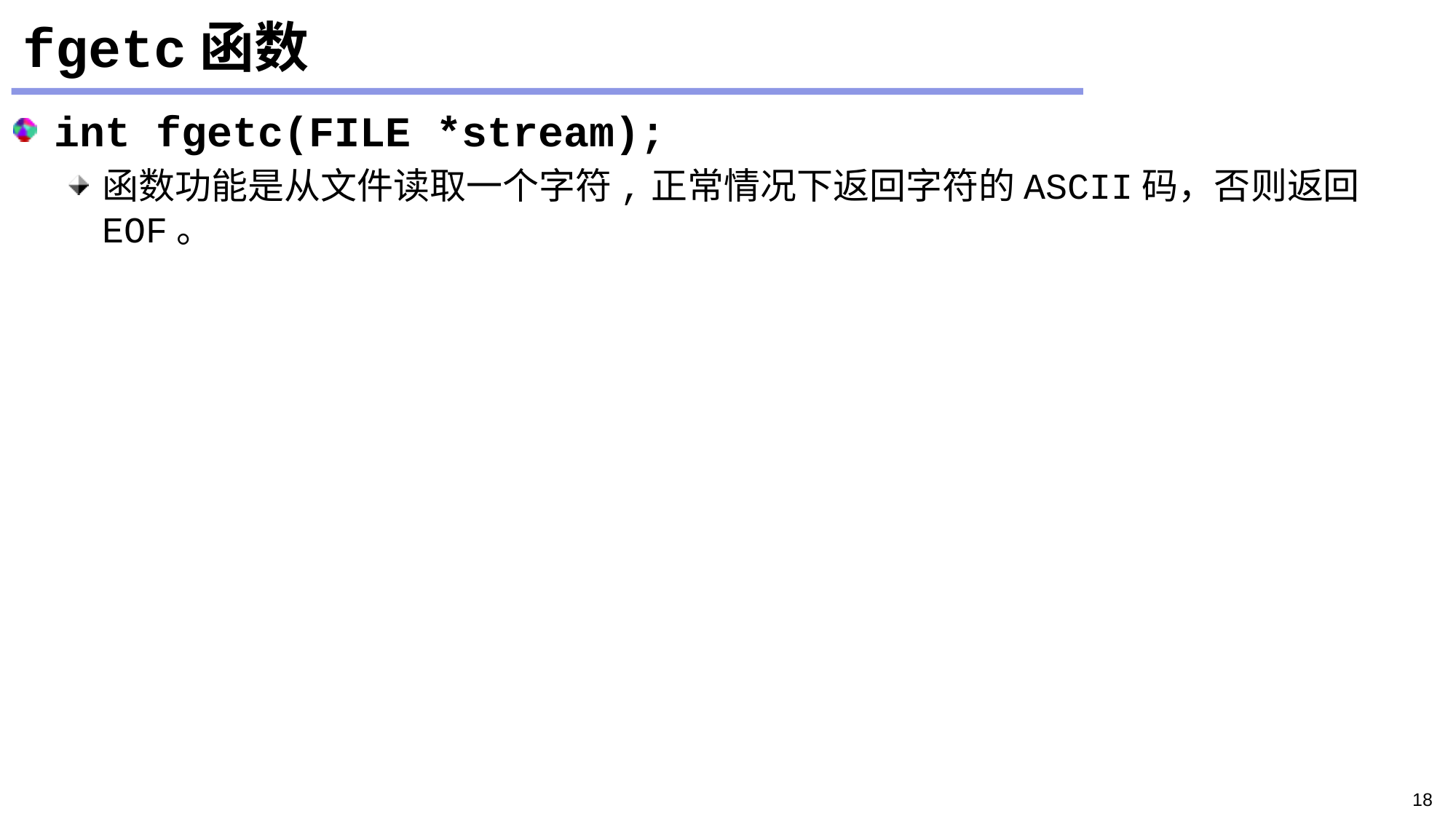

# fgetc函数
int fgetc(FILE *stream);
函数功能是从文件读取一个字符,正常情况下返回字符的ASCII码，否则返回EOF。

18